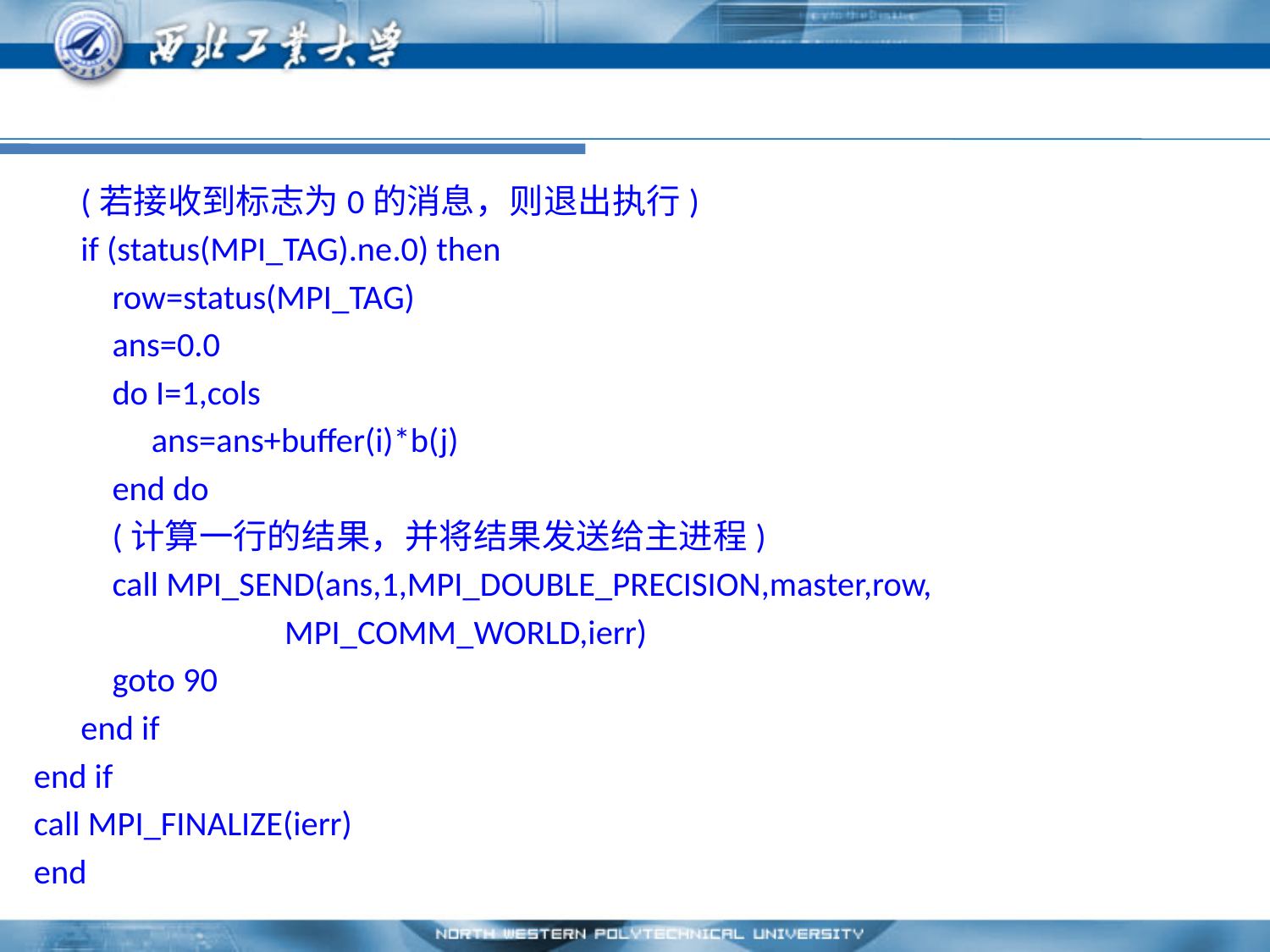

(若接收到标志为0的消息，则退出执行)
      if (status(MPI_TAG).ne.0) then
          row=status(MPI_TAG)
          ans=0.0
          do I=1,cols
               ans=ans+buffer(i)*b(j)
          end do
          (计算一行的结果，并将结果发送给主进程)
          call MPI_SEND(ans,1,MPI_DOUBLE_PRECISION,master,row,
                                MPI_COMM_WORLD,ierr)
          goto 90
      end if
end if
call MPI_FINALIZE(ierr)
end